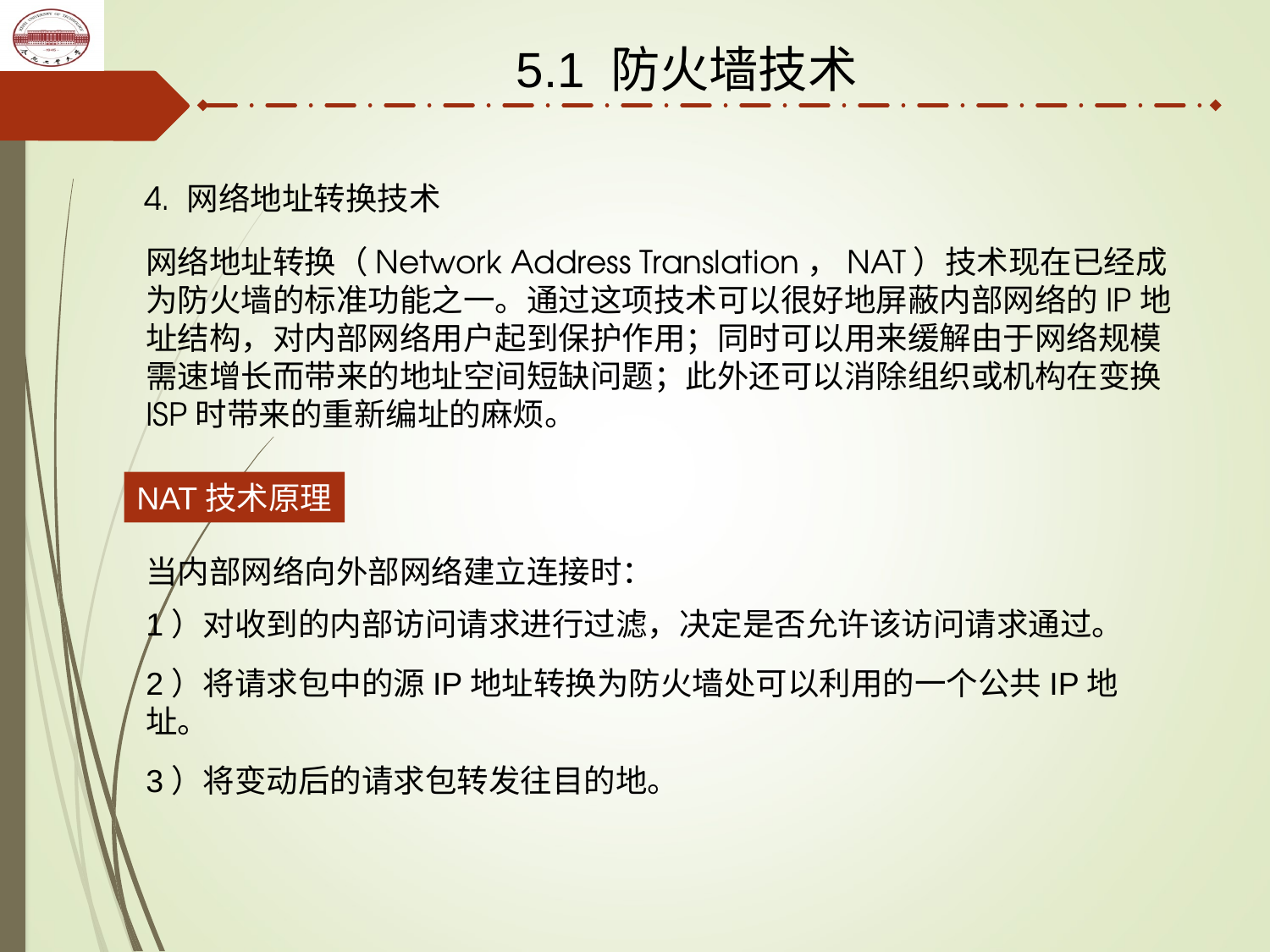

5.1 防火墙技术
4. 网络地址转换技术
网络地址转换（Network Address Translation，NAT）技术现在已经成为防火墙的标准功能之一。通过这项技术可以很好地屏蔽内部网络的IP地址结构，对内部网络用户起到保护作用；同时可以用来缓解由于网络规模需速增长而带来的地址空间短缺问题；此外还可以消除组织或机构在变换ISP时带来的重新编址的麻烦。
NAT技术原理
当内部网络向外部网络建立连接时：
1）对收到的内部访问请求进行过滤，决定是否允许该访问请求通过。
2）将请求包中的源IP地址转换为防火墙处可以利用的一个公共IP地址。
3）将变动后的请求包转发往目的地。